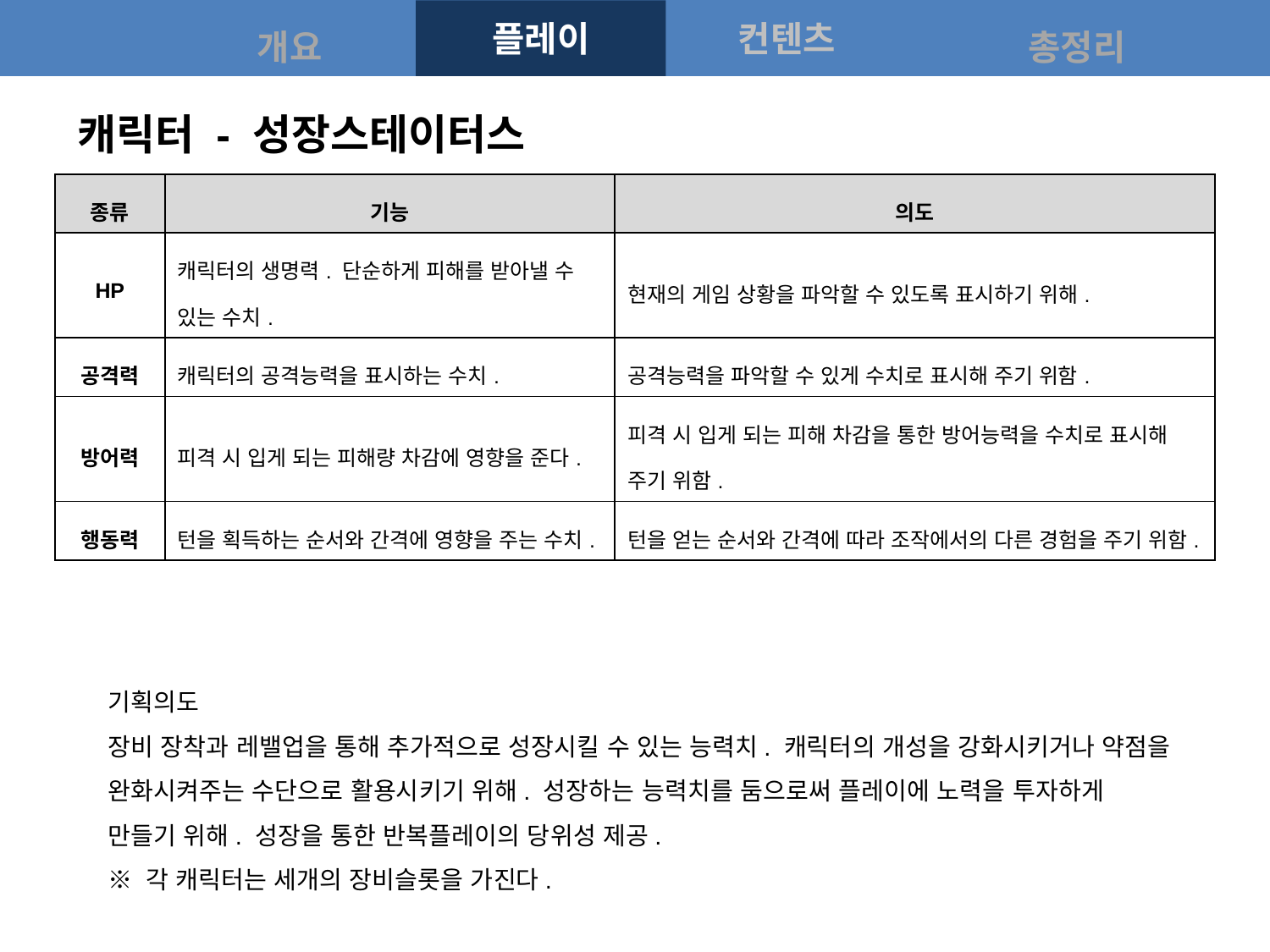

캐릭터 - 성장스테이터스
| 종류 | 기능 | 의도 |
| --- | --- | --- |
| HP | 캐릭터의 생명력. 단순하게 피해를 받아낼 수 있는 수치. | 현재의 게임 상황을 파악할 수 있도록 표시하기 위해. |
| 공격력 | 캐릭터의 공격능력을 표시하는 수치. | 공격능력을 파악할 수 있게 수치로 표시해 주기 위함. |
| 방어력 | 피격 시 입게 되는 피해량 차감에 영향을 준다. | 피격 시 입게 되는 피해 차감을 통한 방어능력을 수치로 표시해 주기 위함. |
| 행동력 | 턴을 획득하는 순서와 간격에 영향을 주는 수치. | 턴을 얻는 순서와 간격에 따라 조작에서의 다른 경험을 주기 위함. |
기획의도
장비 장착과 레밸업을 통해 추가적으로 성장시킬 수 있는 능력치. 캐릭터의 개성을 강화시키거나 약점을
완화시켜주는 수단으로 활용시키기 위해. 성장하는 능력치를 둠으로써 플레이에 노력을 투자하게
만들기 위해. 성장을 통한 반복플레이의 당위성 제공.
※ 각 캐릭터는 세개의 장비슬롯을 가진다.